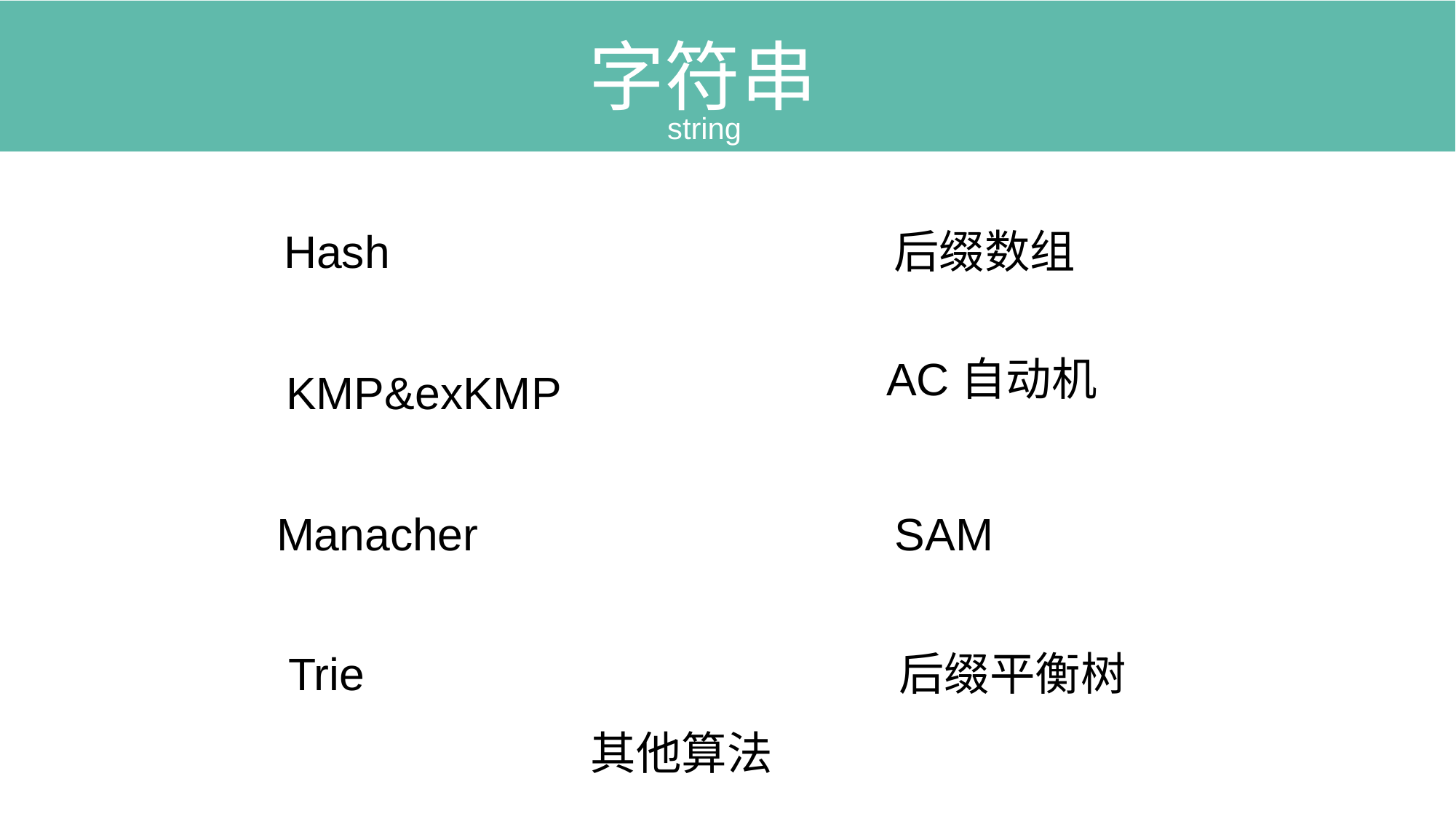

字符串
string
Hash
后缀数组
AC自动机
KMP&exKMP
Manacher
SAM
Trie
后缀平衡树
其他算法